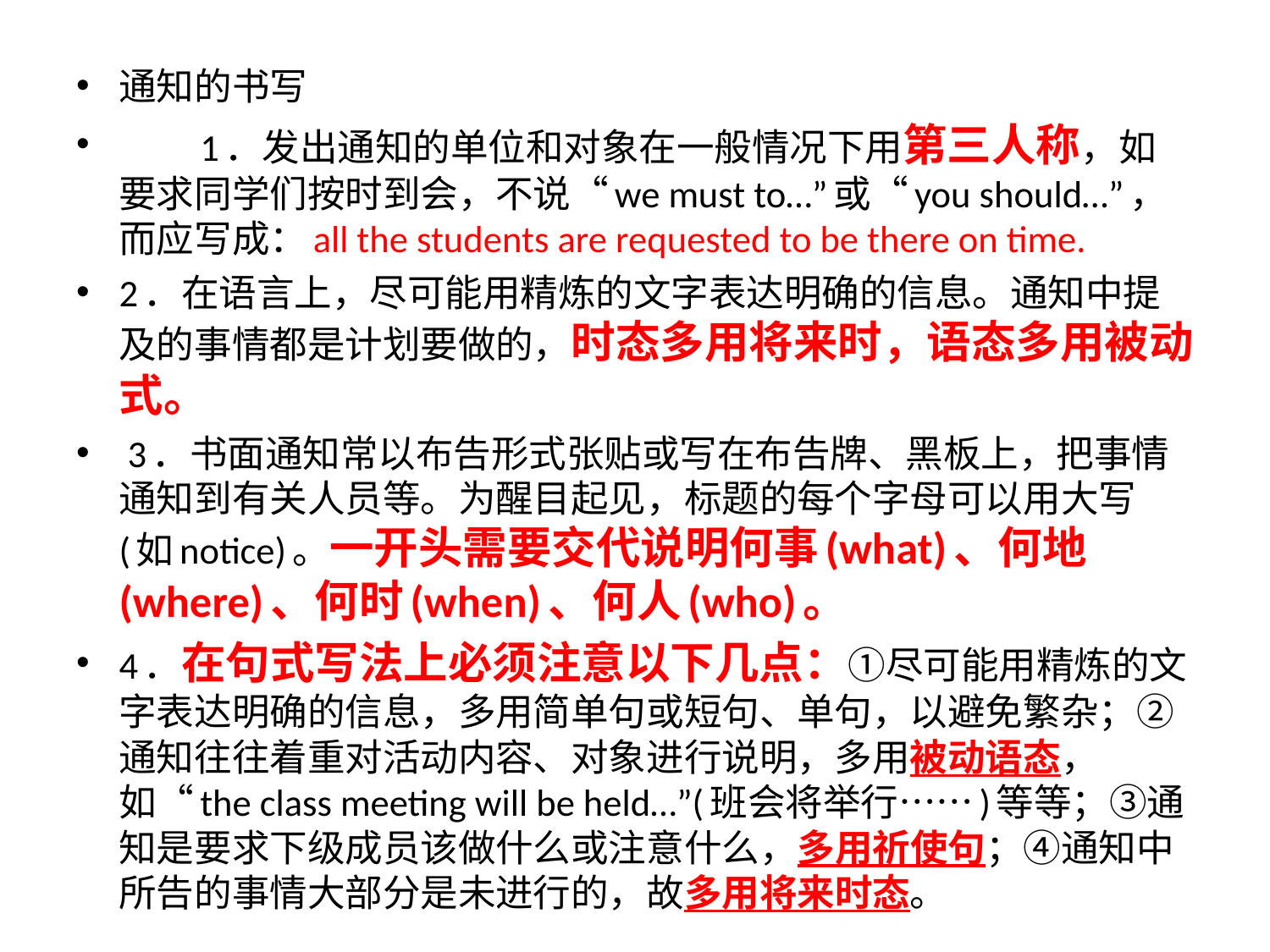

通知的书写
　　1．发出通知的单位和对象在一般情况下用第三人称，如要求同学们按时到会，不说“we must to…”或“you should…”，而应写成：all the students are requested to be there on time.
2．在语言上，尽可能用精炼的文字表达明确的信息。通知中提及的事情都是计划要做的，时态多用将来时，语态多用被动式。
 3．书面通知常以布告形式张贴或写在布告牌、黑板上，把事情通知到有关人员等。为醒目起见，标题的每个字母可以用大写(如notice)。一开头需要交代说明何事(what)、何地(where)、何时(when)、何人(who)。
4．在句式写法上必须注意以下几点：①尽可能用精炼的文字表达明确的信息，多用简单句或短句、单句，以避免繁杂；②通知往往着重对活动内容、对象进行说明，多用被动语态，如“the class meeting will be held…”(班会将举行……)等等；③通知是要求下级成员该做什么或注意什么，多用祈使句；④通知中所告的事情大部分是未进行的，故多用将来时态。